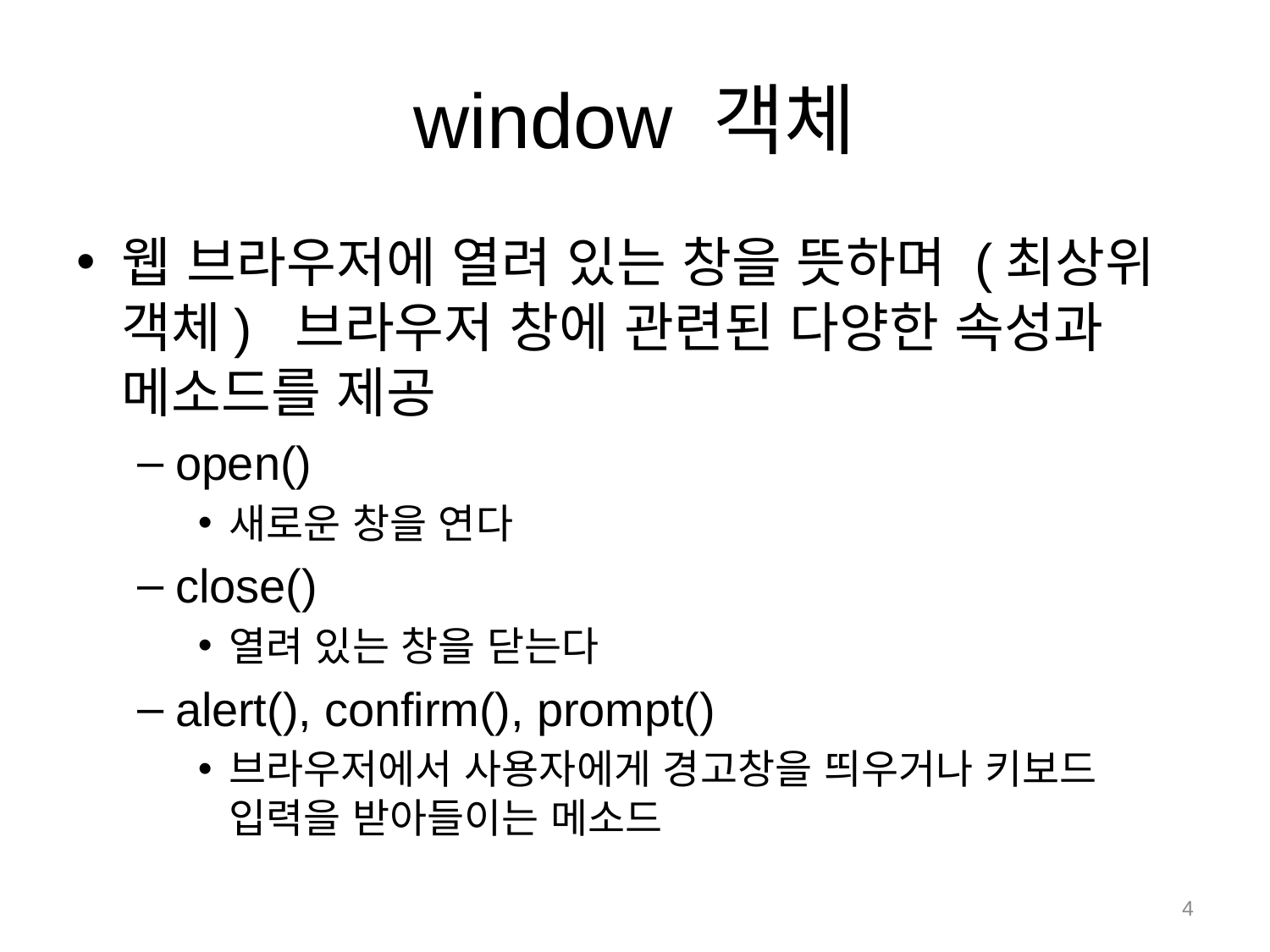

# window 객체
웹 브라우저에 열려 있는 창을 뜻하며 (최상위 객체)  브라우저 창에 관련된 다양한 속성과 메소드를 제공
open()
새로운 창을 연다
close()
열려 있는 창을 닫는다
alert(), confirm(), prompt()
브라우저에서 사용자에게 경고창을 띄우거나 키보드 입력을 받아들이는 메소드
4